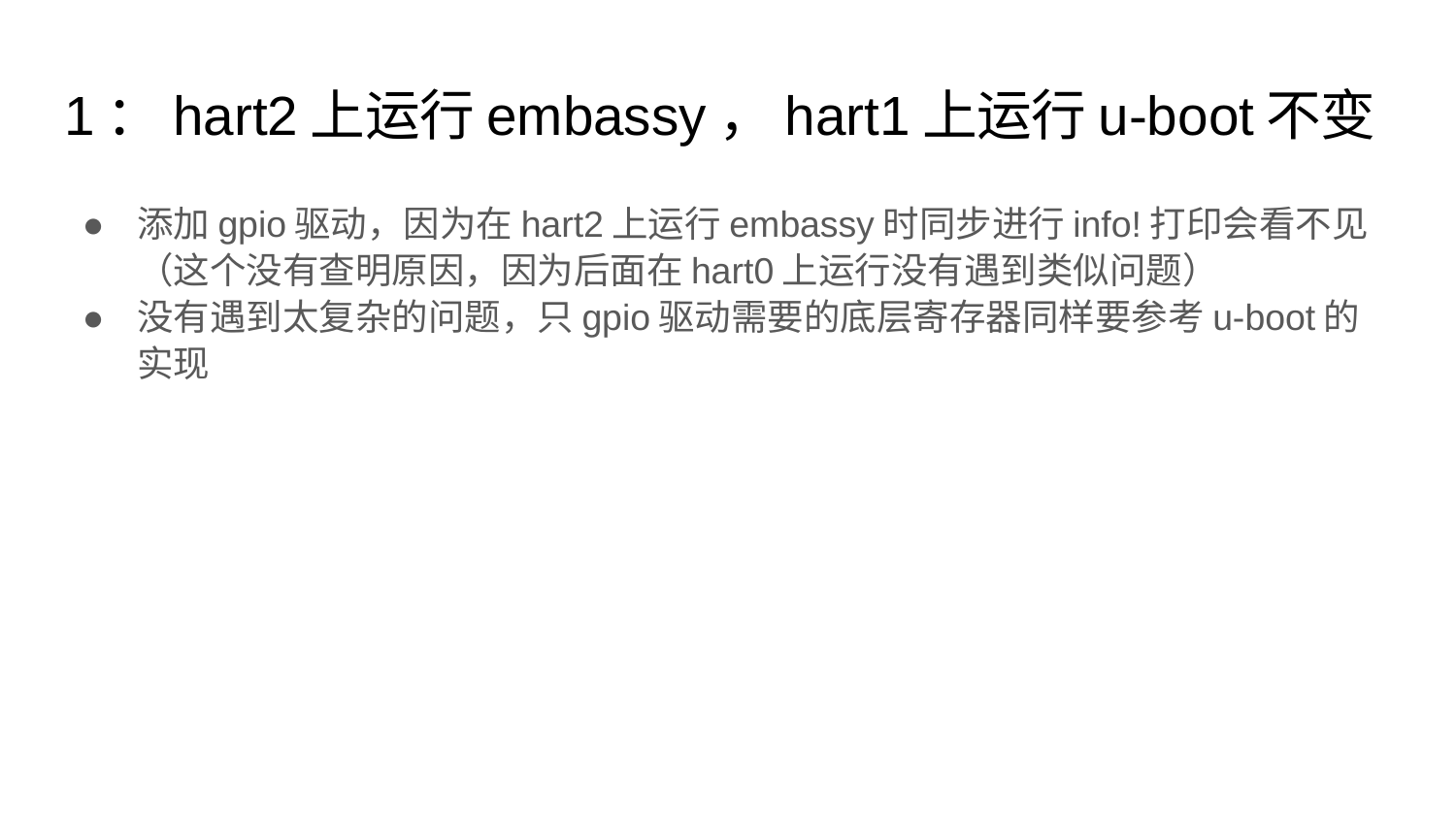

# 1：hart2上运行embassy，hart1上运行u-boot不变
添加gpio驱动，因为在hart2上运行embassy时同步进行info!打印会看不见（这个没有查明原因，因为后面在hart0上运行没有遇到类似问题）
没有遇到太复杂的问题，只gpio驱动需要的底层寄存器同样要参考u-boot的实现